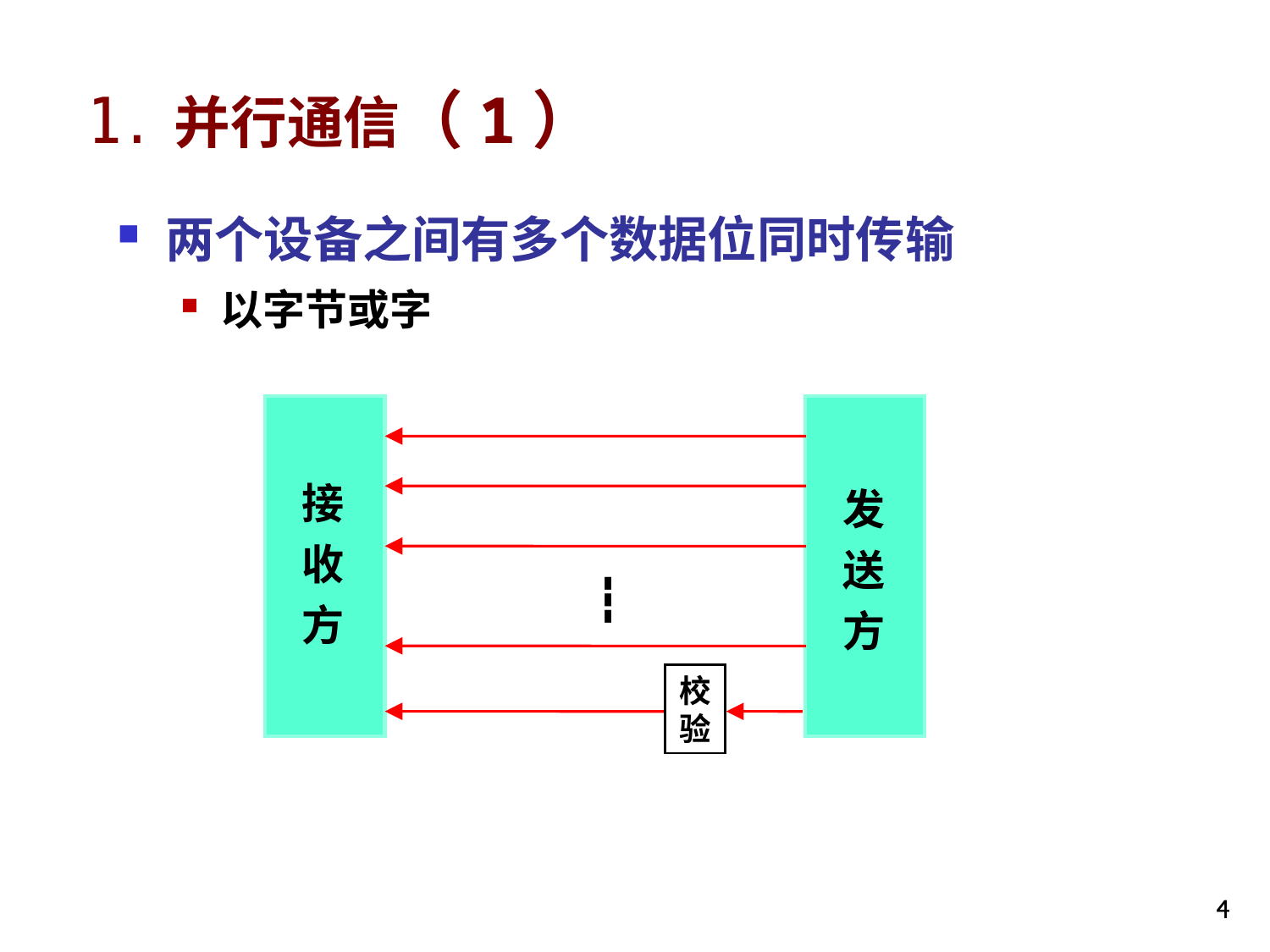

# 1. 并行通信（1）
两个设备之间有多个数据位同时传输
以字节或字

接收方
发送方

┇

校验

4